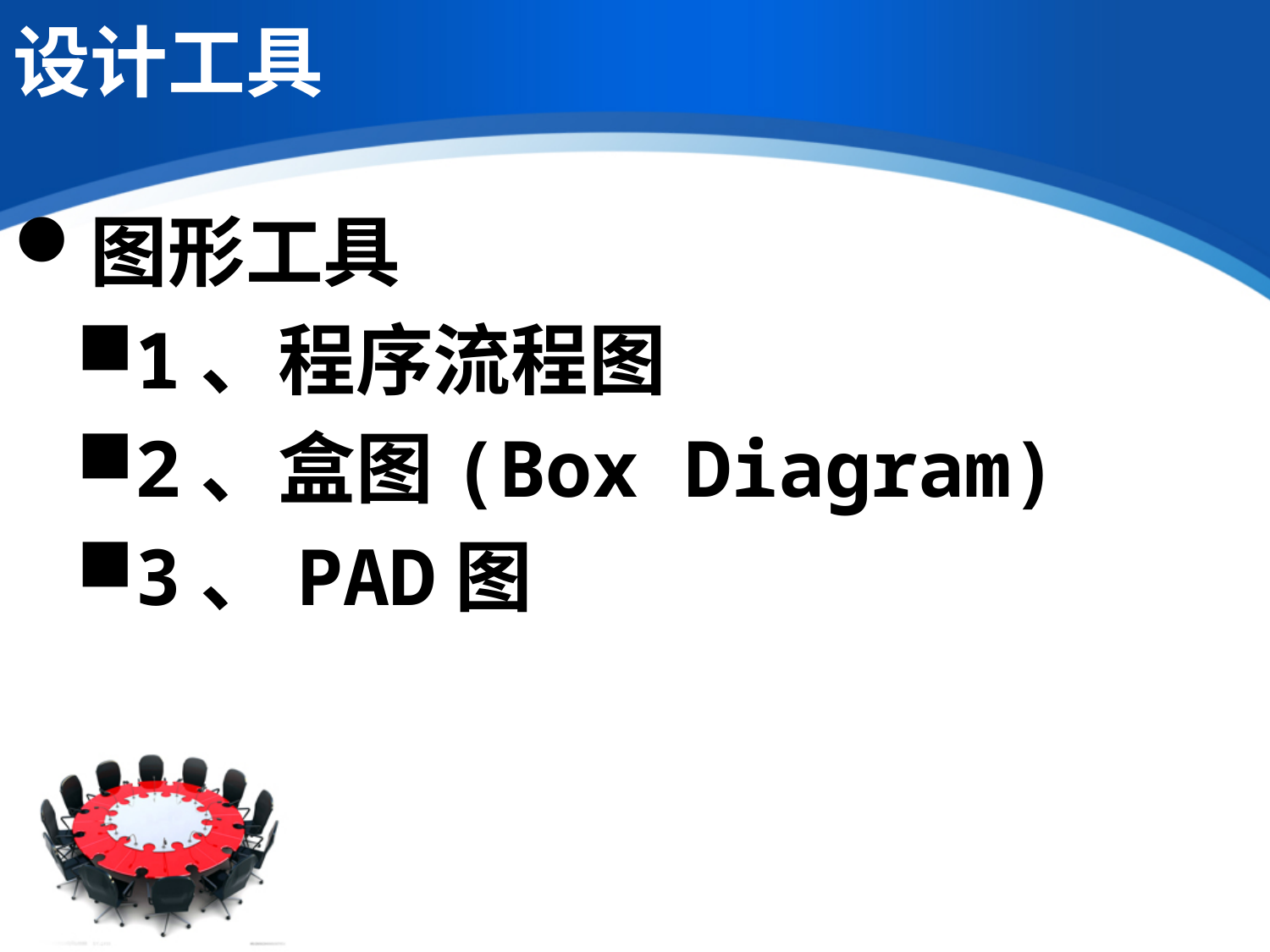

# 设计工具
图形工具
1、程序流程图
2、盒图(Box Diagram)
3、PAD图